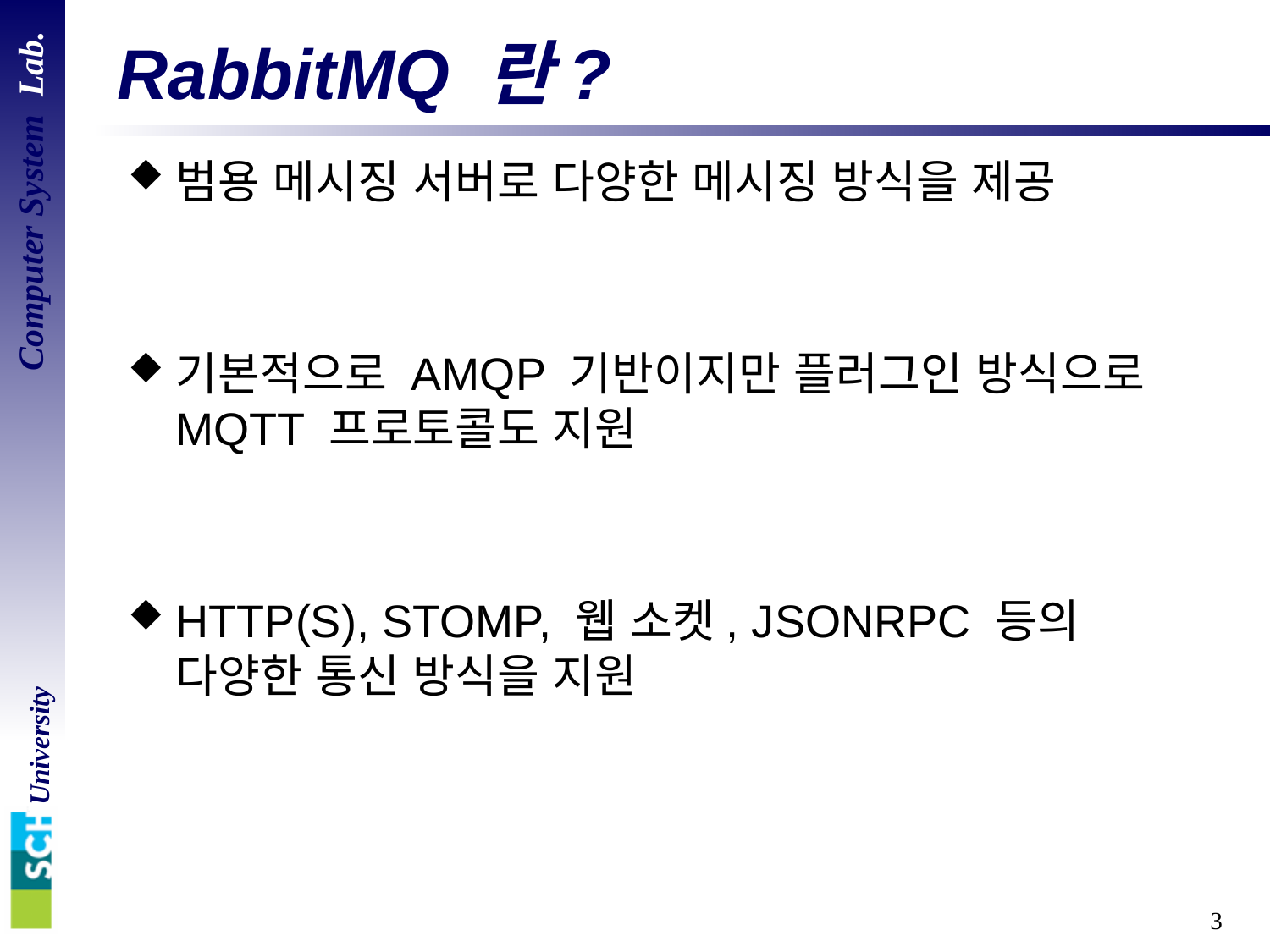

# RabbitMQ 란?
범용 메시징 서버로 다양한 메시징 방식을 제공

기본적으로 AMQP 기반이지만 플러그인 방식으로MQTT 프로토콜도 지원

HTTP(S), STOMP, 웹 소켓, JSONRPC 등의 다양한 통신 방식을 지원